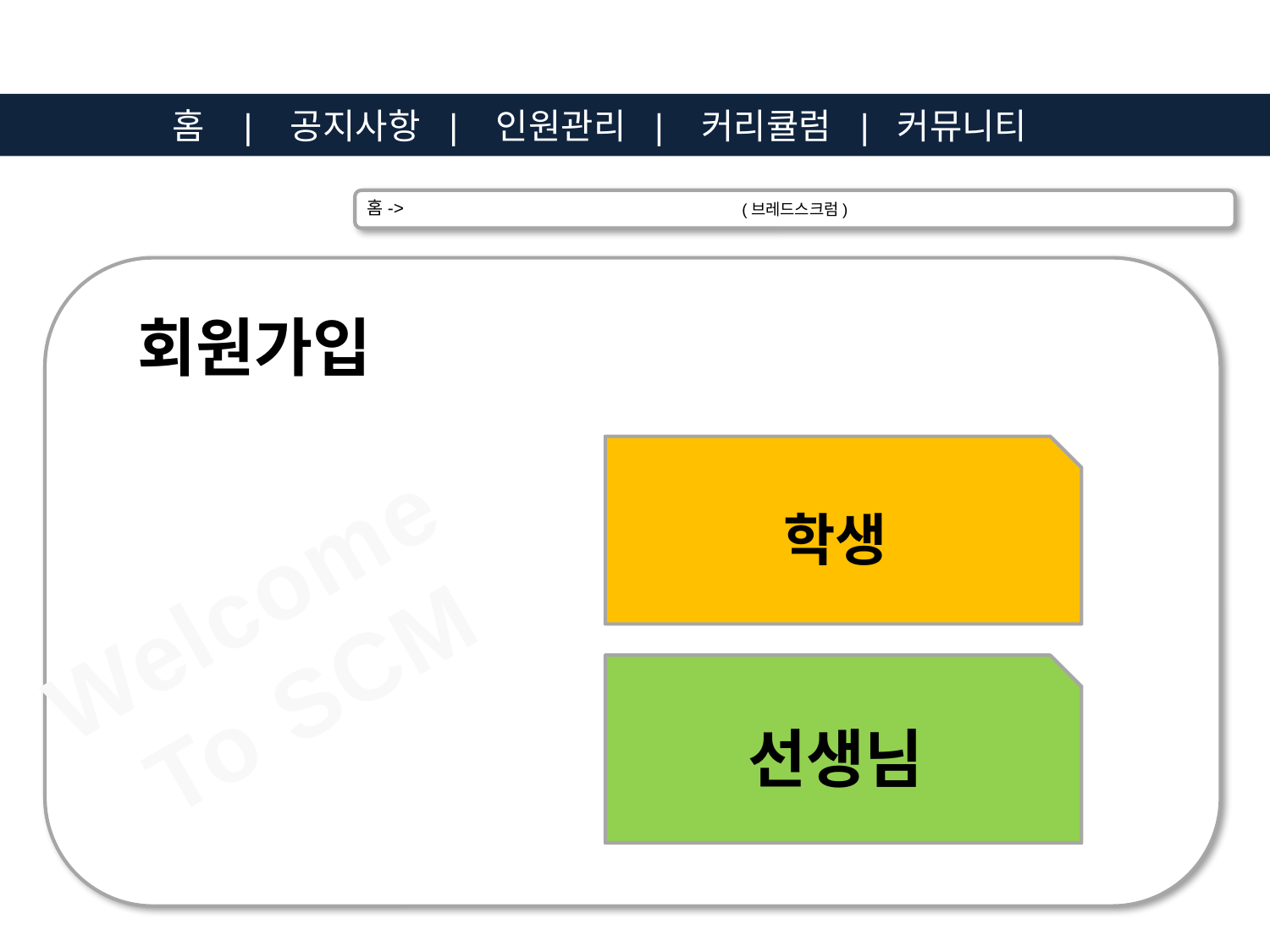

홈   |   공지사항  |   인원관리  |   커리큘럼  |  커뮤니티
(브레드스크럼)
홈->

회원가입
학생
선생님
Welcome
To SCM